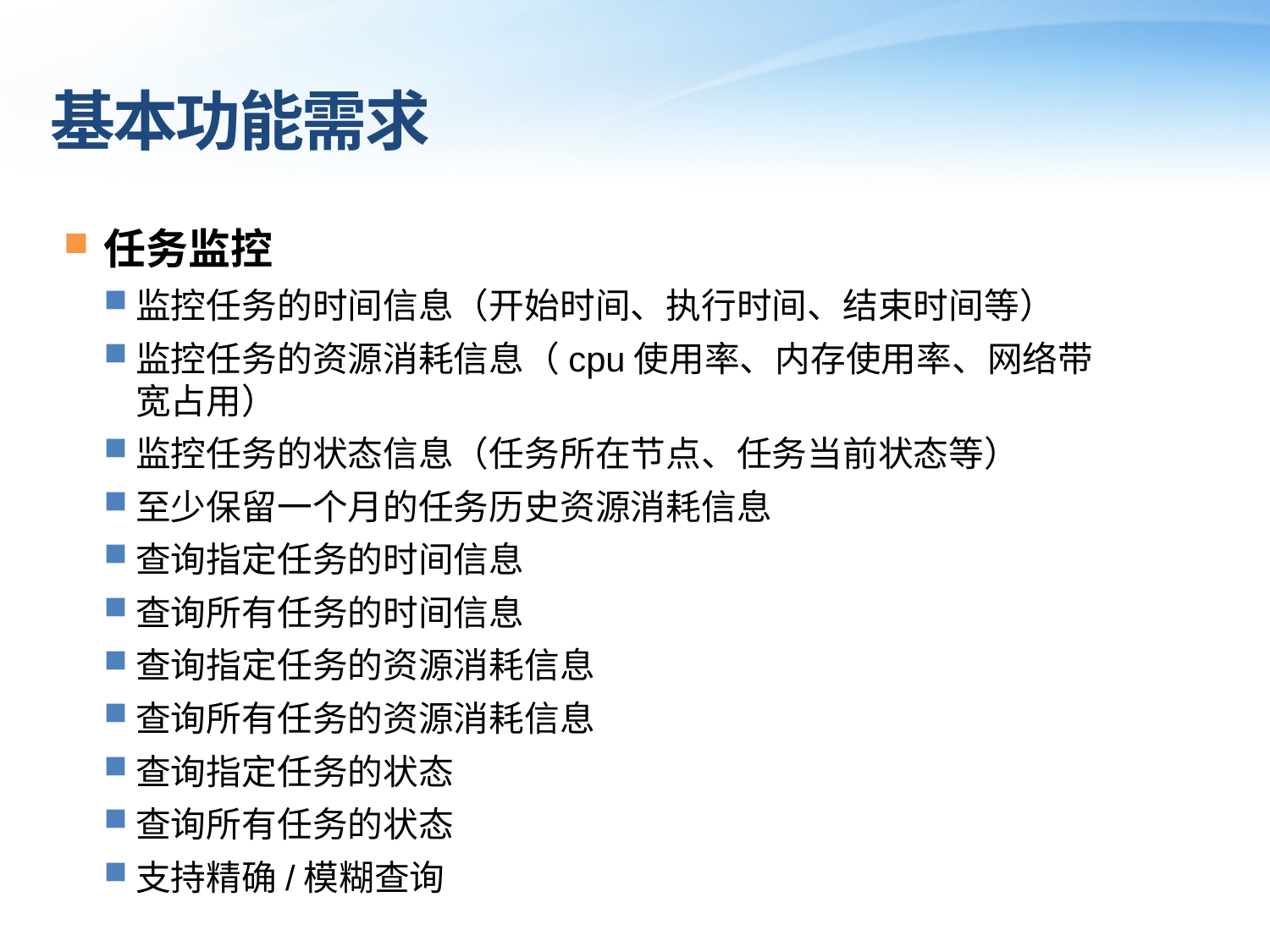

# 基本功能需求
任务监控
监控任务的时间信息（开始时间、执行时间、结束时间等）
监控任务的资源消耗信息（cpu使用率、内存使用率、网络带宽占用）
监控任务的状态信息（任务所在节点、任务当前状态等）
至少保留一个月的任务历史资源消耗信息
查询指定任务的时间信息
查询所有任务的时间信息
查询指定任务的资源消耗信息
查询所有任务的资源消耗信息
查询指定任务的状态
查询所有任务的状态
支持精确/模糊查询